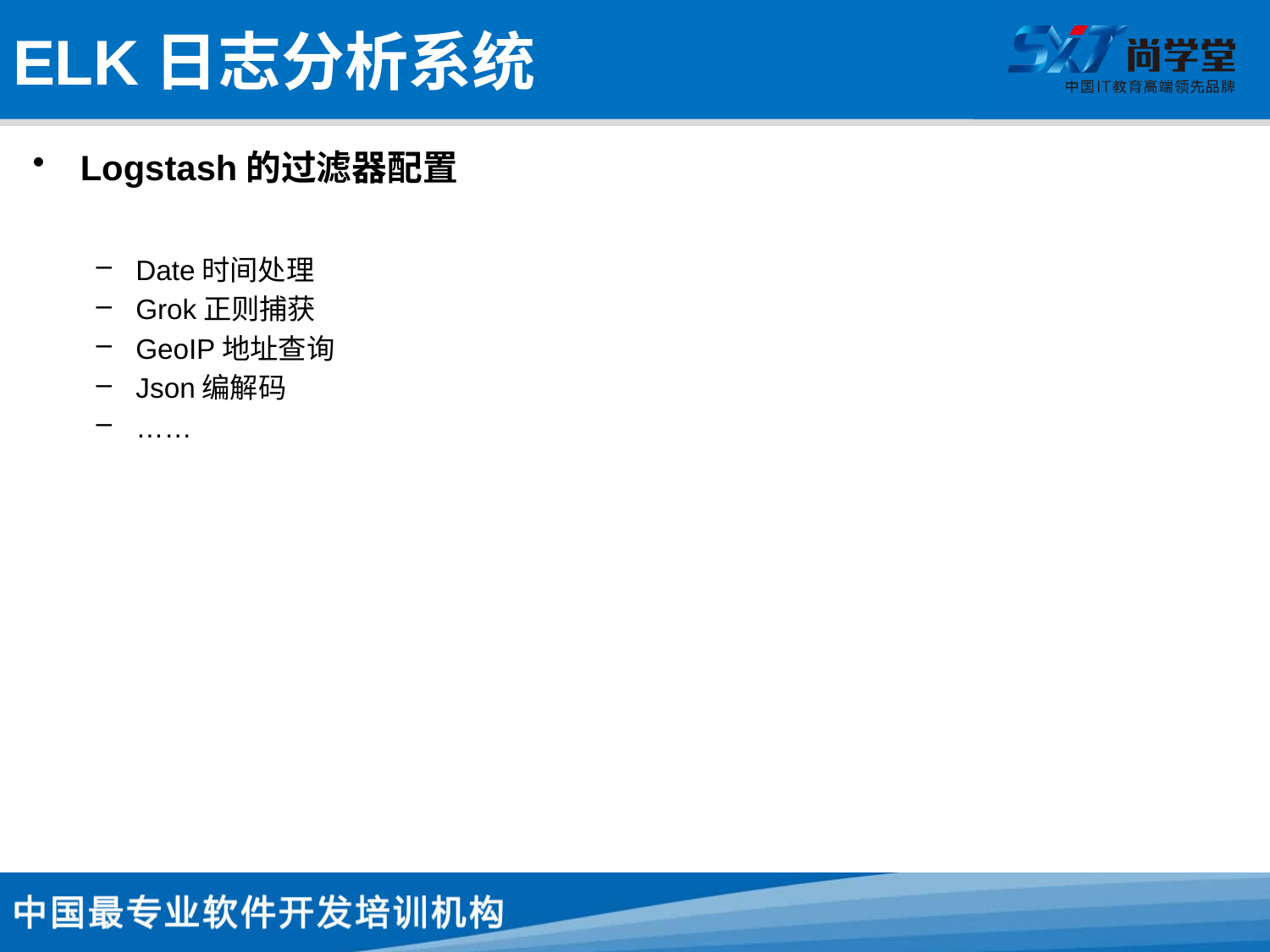

# ELK日志分析系统
Logstash的过滤器配置

Date时间处理
Grok正则捕获
GeoIP地址查询
Json编解码
……